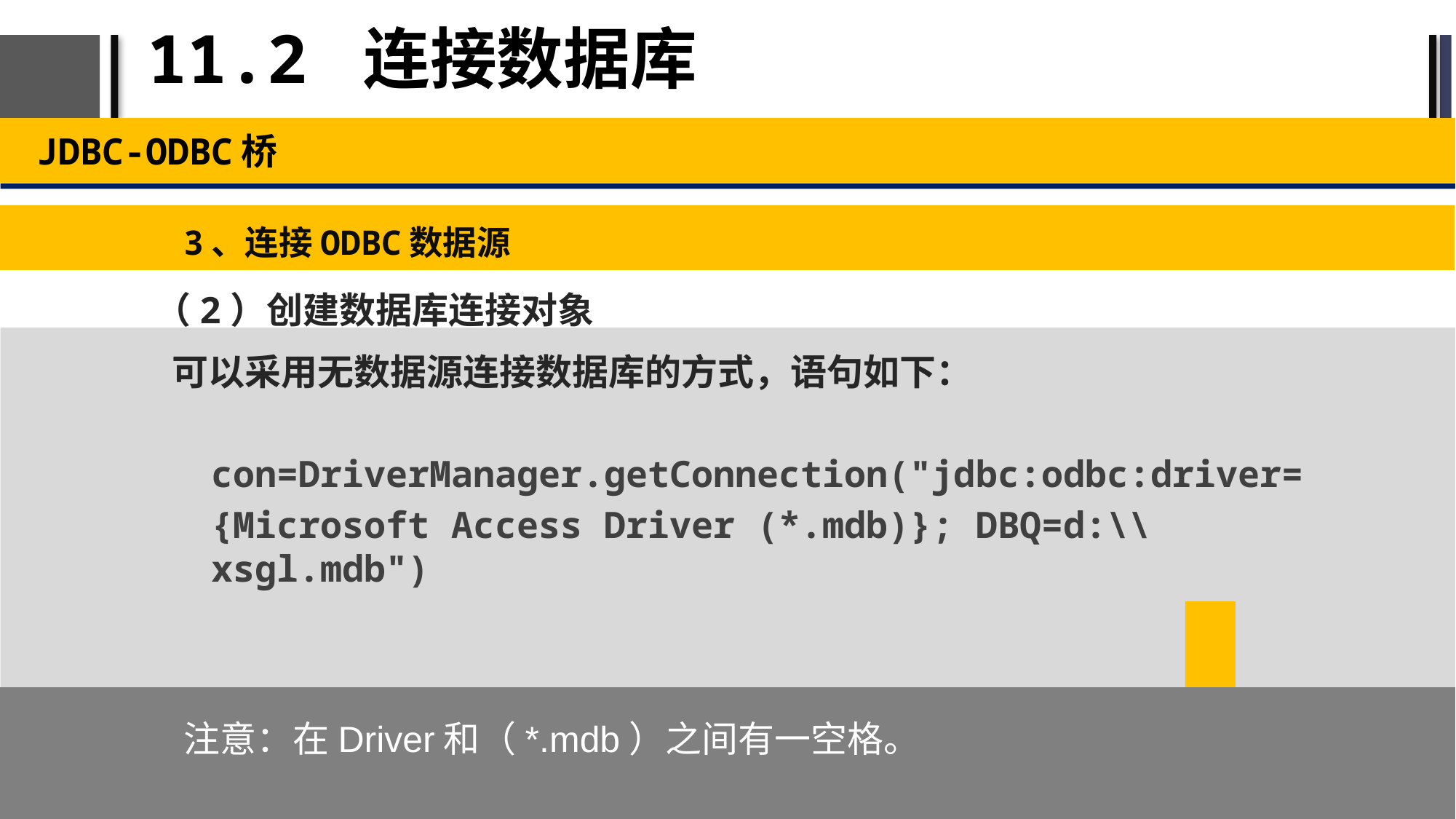

# 11.2 连接数据库

 JDBC-ODBC桥

3、连接ODBC数据源
（2）创建数据库连接对象
   可以采用无数据源连接数据库的方式，语句如下：

con=DriverManager.getConnection("jdbc:odbc:driver=
{Microsoft Access Driver (*.mdb)}; DBQ=d:\\xsgl.mdb")

注意：在Driver和（*.mdb）之间有一空格。